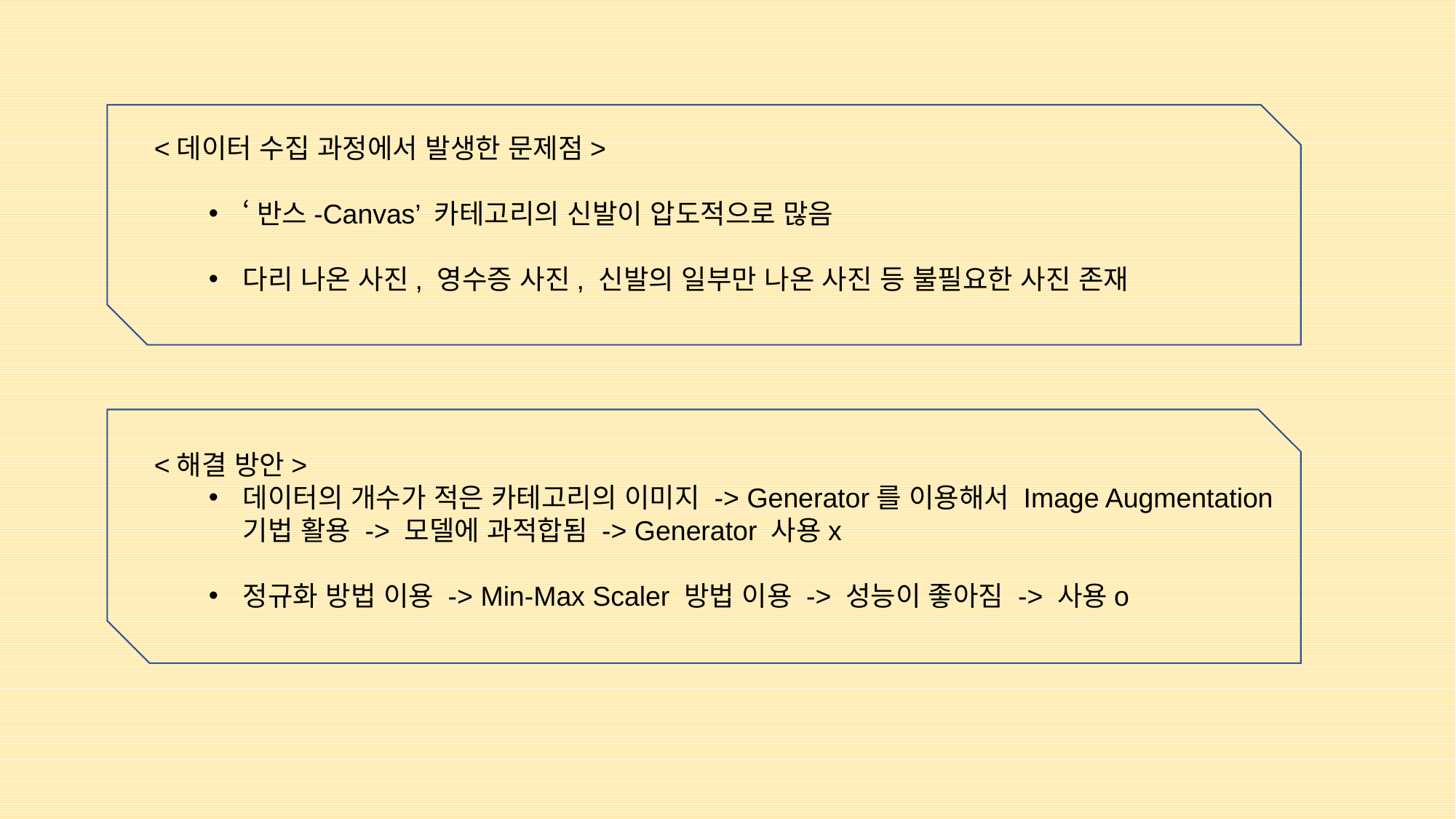

<데이터 수집 과정에서 발생한 문제점>

‘반스-Canvas’ 카테고리의 신발이 압도적으로 많음

다리 나온 사진, 영수증 사진, 신발의 일부만 나온 사진 등 불필요한 사진 존재

<해결 방안>
데이터의 개수가 적은 카테고리의 이미지 -> Generator를 이용해서 Image Augmentation 기법 활용 -> 모델에 과적합됨 -> Generator 사용x

정규화 방법 이용 -> Min-Max Scaler 방법 이용 -> 성능이 좋아짐 -> 사용o